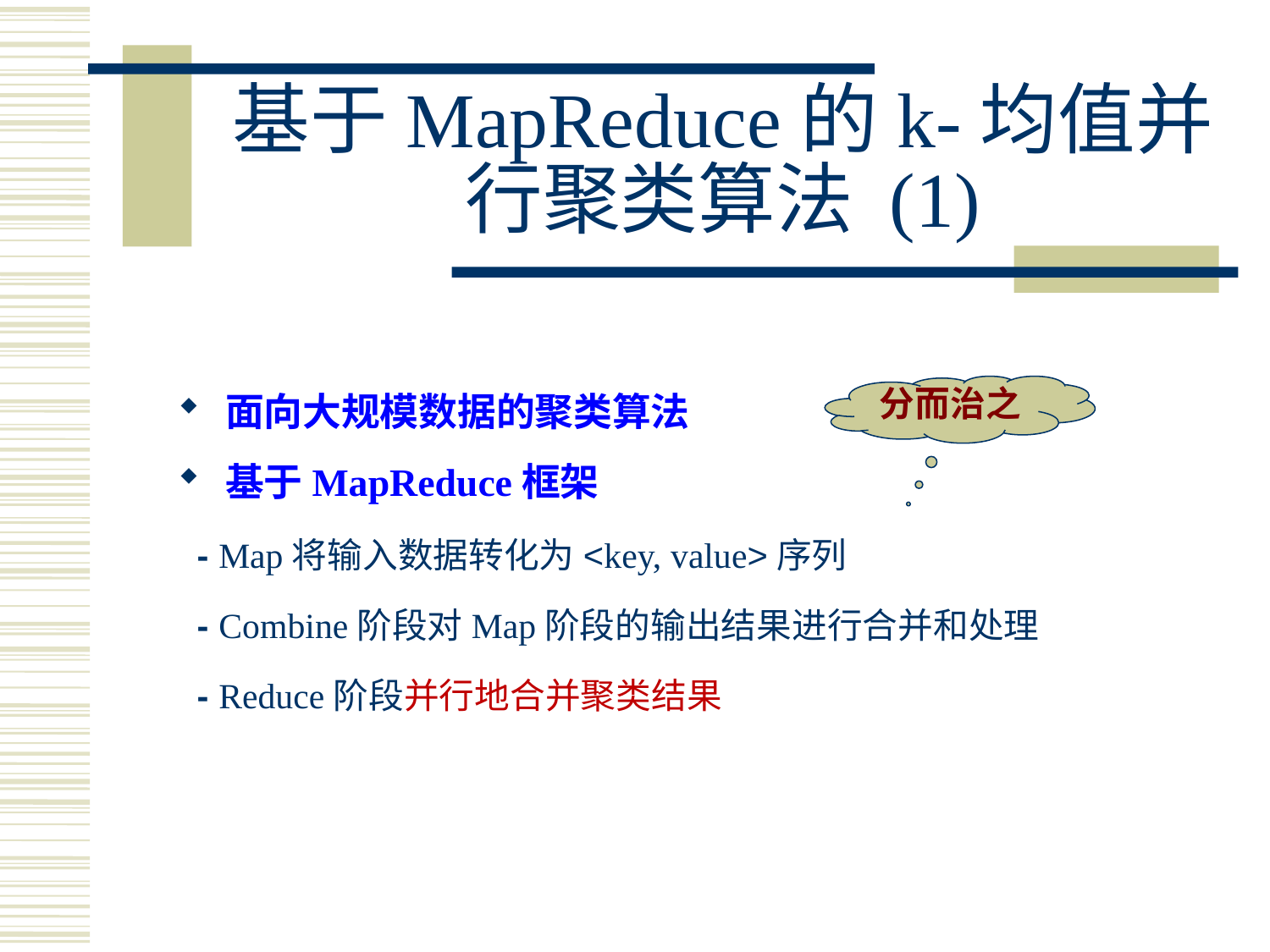

# 基于MapReduce的k-均值并行聚类算法 (1)
分而治之
面向大规模数据的聚类算法
基于MapReduce框架
  - Map将输入数据转化为<key, value>序列
  - Combine阶段对Map阶段的输出结果进行合并和处理
  - Reduce阶段并行地合并聚类结果